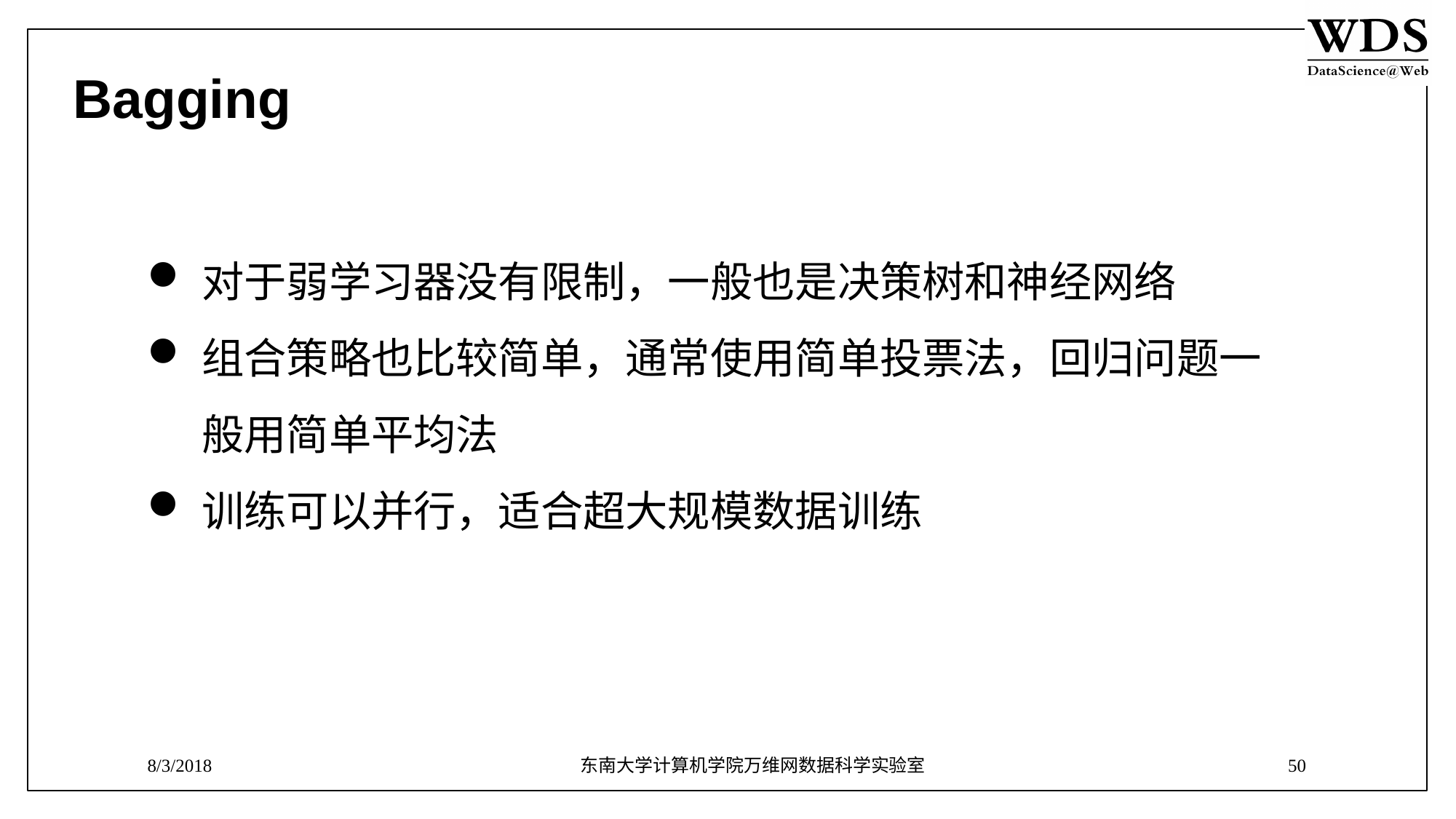

Bagging
对于弱学习器没有限制，一般也是决策树和神经网络
组合策略也比较简单，通常使用简单投票法，回归问题一般用简单平均法
训练可以并行，适合超大规模数据训练

8/3/2018
东南大学计算机学院万维网数据科学实验室
50